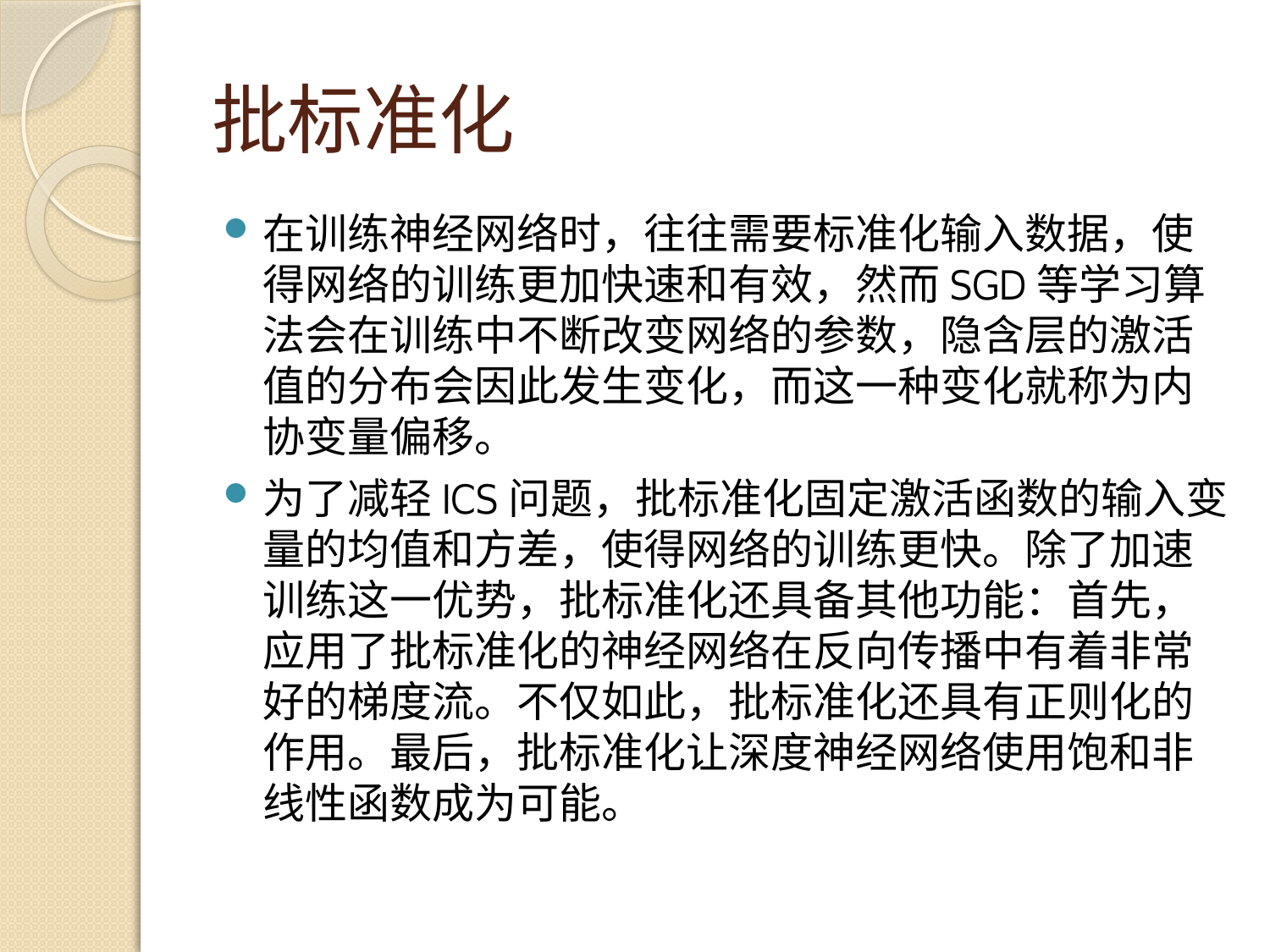

# 批标准化
在训练神经网络时，往往需要标准化输入数据，使得网络的训练更加快速和有效，然而SGD等学习算法会在训练中不断改变网络的参数，隐含层的激活值的分布会因此发生变化，而这一种变化就称为内协变量偏移。
为了减轻ICS问题，批标准化固定激活函数的输入变量的均值和方差，使得网络的训练更快。除了加速训练这一优势，批标准化还具备其他功能：首先，应用了批标准化的神经网络在反向传播中有着非常好的梯度流。不仅如此，批标准化还具有正则化的作用。最后，批标准化让深度神经网络使用饱和非线性函数成为可能。